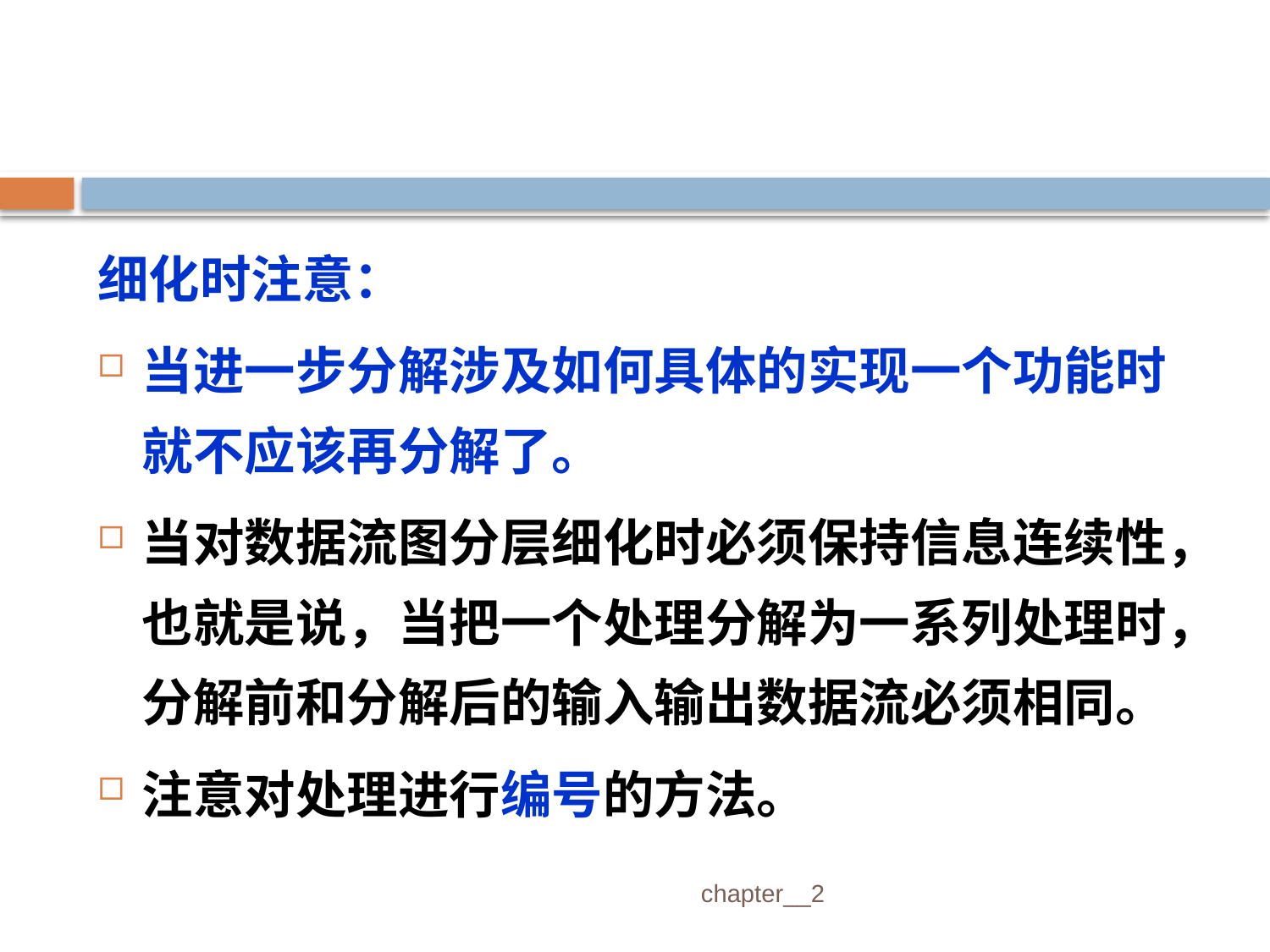

#
40
细化时注意：
当进一步分解涉及如何具体的实现一个功能时就不应该再分解了。
当对数据流图分层细化时必须保持信息连续性，也就是说，当把一个处理分解为一系列处理时，分解前和分解后的输入输出数据流必须相同。
注意对处理进行编号的方法。

 chapter__2